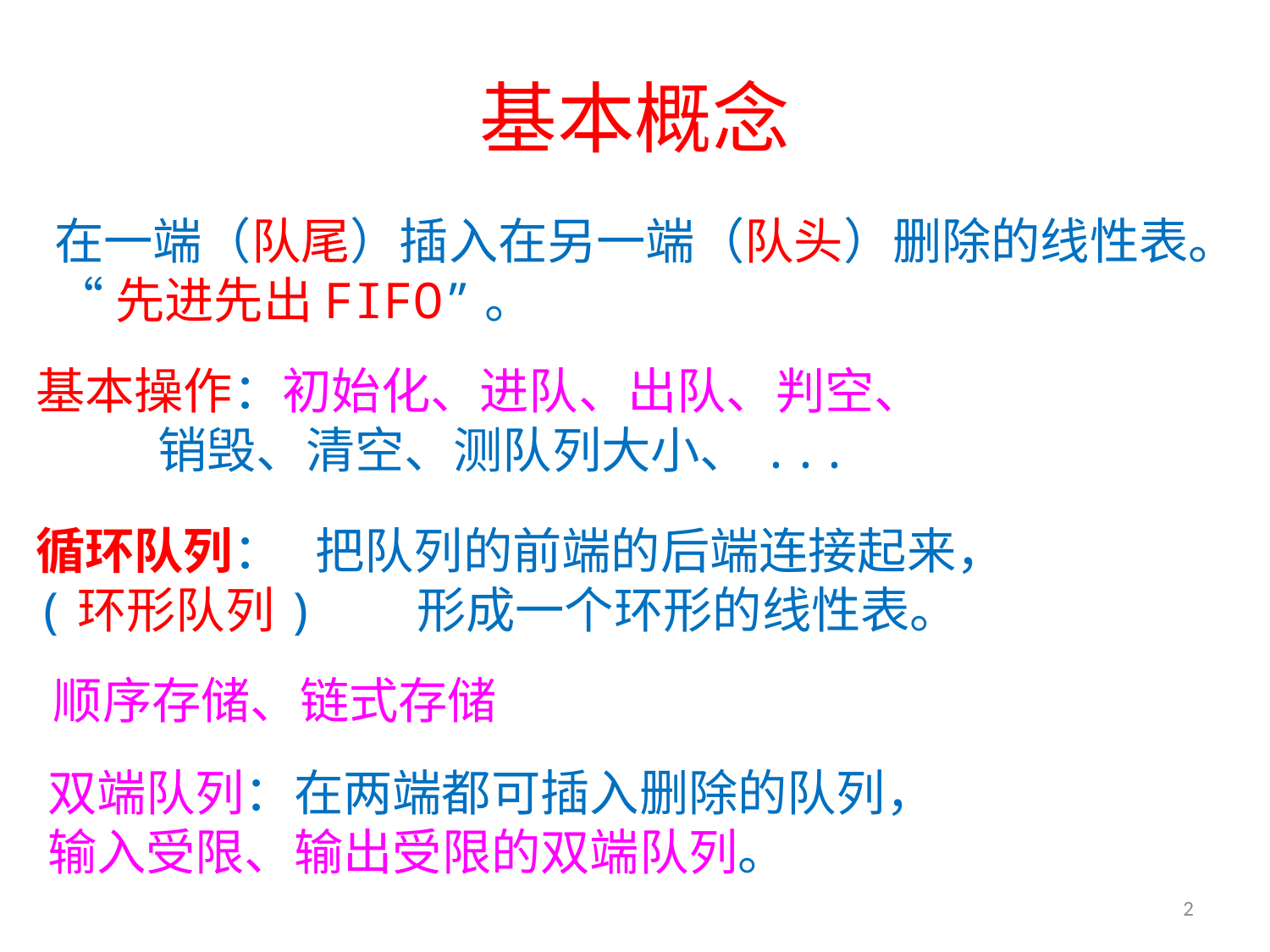

# 基本概念
在一端（队尾）插入在另一端（队头）删除的线性表。
“先进先出FIFO”。
基本操作：初始化、进队、出队、判空、
          销毁、清空、测队列大小、...
循环队列：   把队列的前端的后端连接起来，
(环形队列)   形成一个环形的线性表。
顺序存储、链式存储
双端队列：在两端都可插入删除的队列，
输入受限、输出受限的双端队列。
2